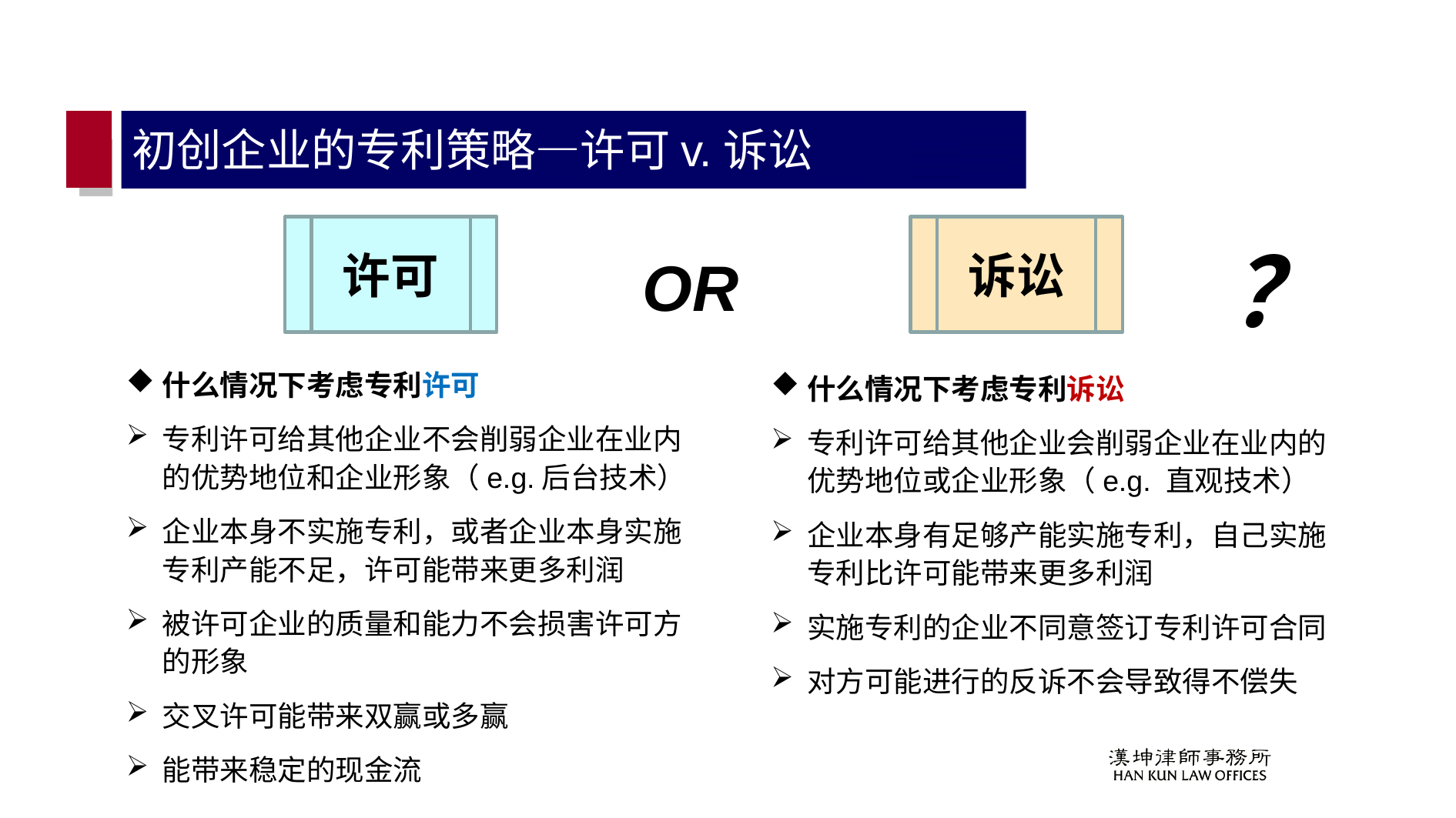

# 初创企业的专利策略—许可v.诉讼
？
许可
诉讼
OR
什么情况下考虑专利许可
专利许可给其他企业不会削弱企业在业内的优势地位和企业形象（e.g.后台技术）
企业本身不实施专利，或者企业本身实施专利产能不足，许可能带来更多利润
被许可企业的质量和能力不会损害许可方的形象
交叉许可能带来双赢或多赢
能带来稳定的现金流
什么情况下考虑专利诉讼
专利许可给其他企业会削弱企业在业内的优势地位或企业形象（e.g. 直观技术）
企业本身有足够产能实施专利，自己实施专利比许可能带来更多利润
实施专利的企业不同意签订专利许可合同
对方可能进行的反诉不会导致得不偿失